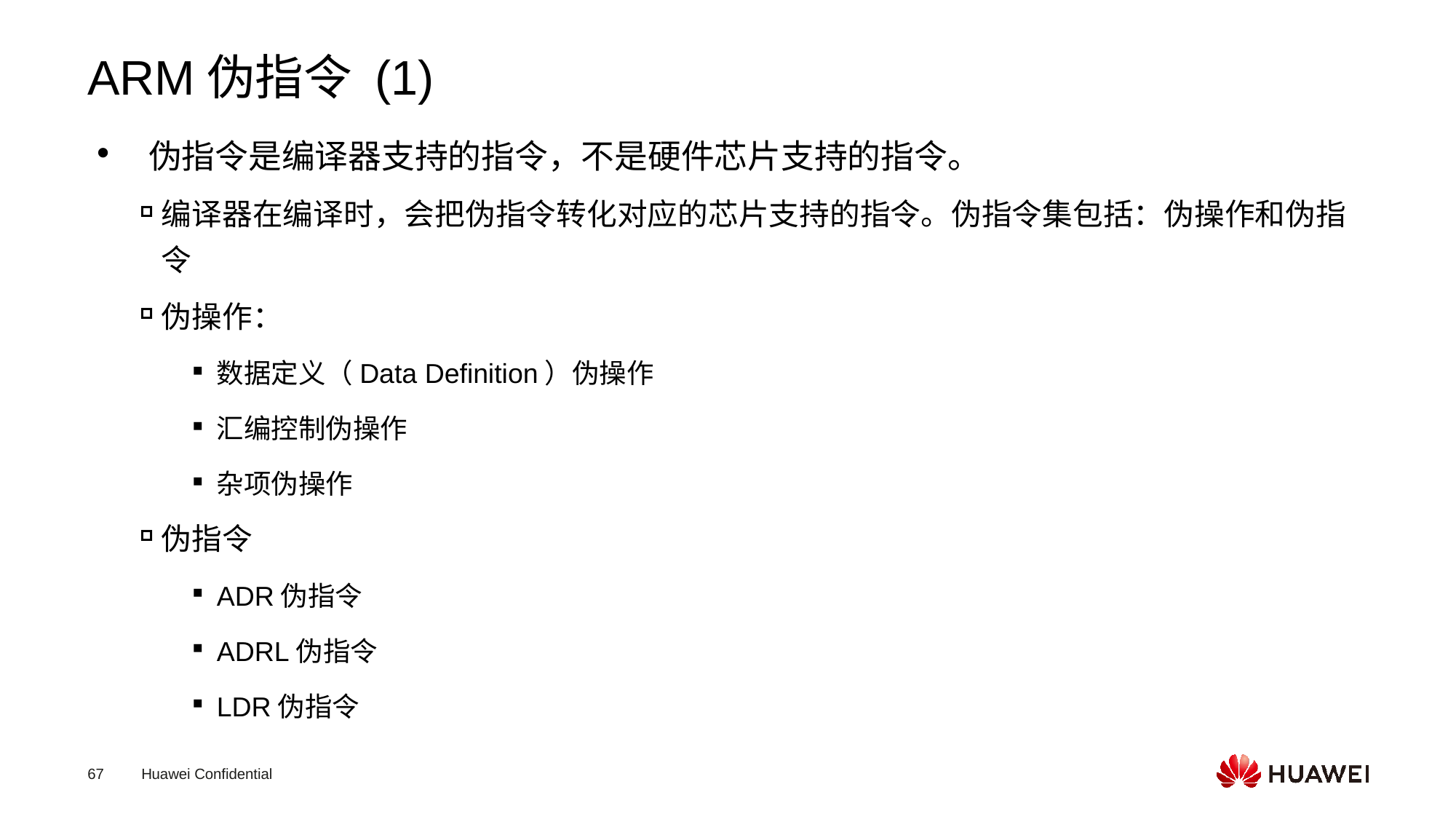

# ARM伪指令 (1)
 伪指令是编译器支持的指令，不是硬件芯片支持的指令。
编译器在编译时，会把伪指令转化对应的芯片支持的指令。伪指令集包括：伪操作和伪指令
伪操作：
数据定义（Data Definition）伪操作
汇编控制伪操作
杂项伪操作
伪指令
ADR伪指令
ADRL伪指令
LDR伪指令